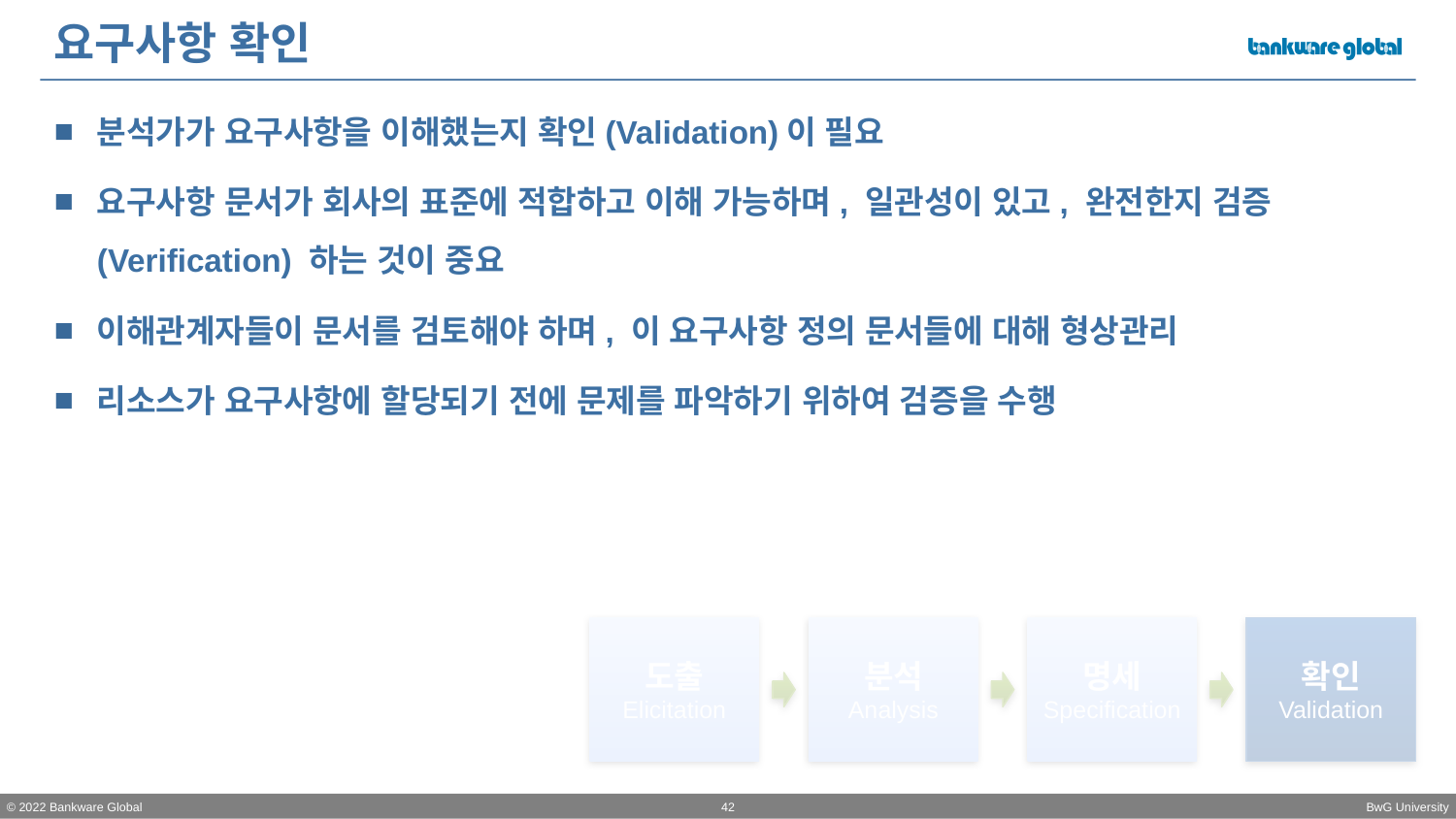

# 요구사항 확인
분석가가 요구사항을 이해했는지 확인(Validation)이 필요
요구사항 문서가 회사의 표준에 적합하고 이해 가능하며, 일관성이 있고, 완전한지 검증(Verification) 하는 것이 중요
이해관계자들이 문서를 검토해야 하며, 이 요구사항 정의 문서들에 대해 형상관리
리소스가 요구사항에 할당되기 전에 문제를 파악하기 위하여 검증을 수행

도출
Elicitation
분석
Analysis
명세
Specification
확인
Validation

42